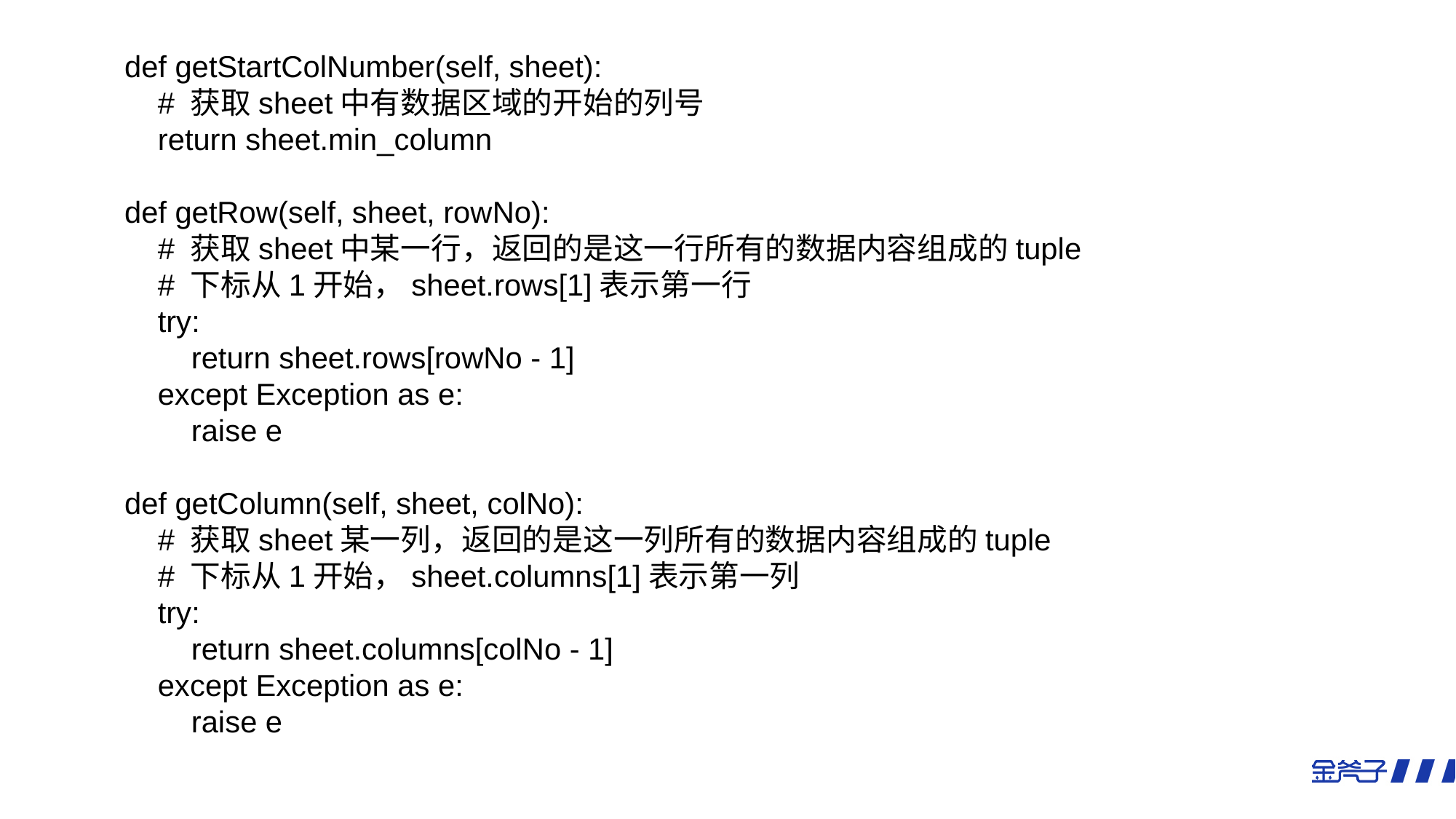

def getStartColNumber(self, sheet):
        # 获取sheet中有数据区域的开始的列号
        return sheet.min_column

    def getRow(self, sheet, rowNo):
        # 获取sheet中某一行，返回的是这一行所有的数据内容组成的tuple
        # 下标从1开始，sheet.rows[1]表示第一行
        try:
            return sheet.rows[rowNo - 1]
        except Exception as e:
            raise e

    def getColumn(self, sheet, colNo):
        # 获取sheet某一列，返回的是这一列所有的数据内容组成的tuple
        # 下标从1开始，sheet.columns[1]表示第一列
        try:
            return sheet.columns[colNo - 1]
        except Exception as e:
            raise e